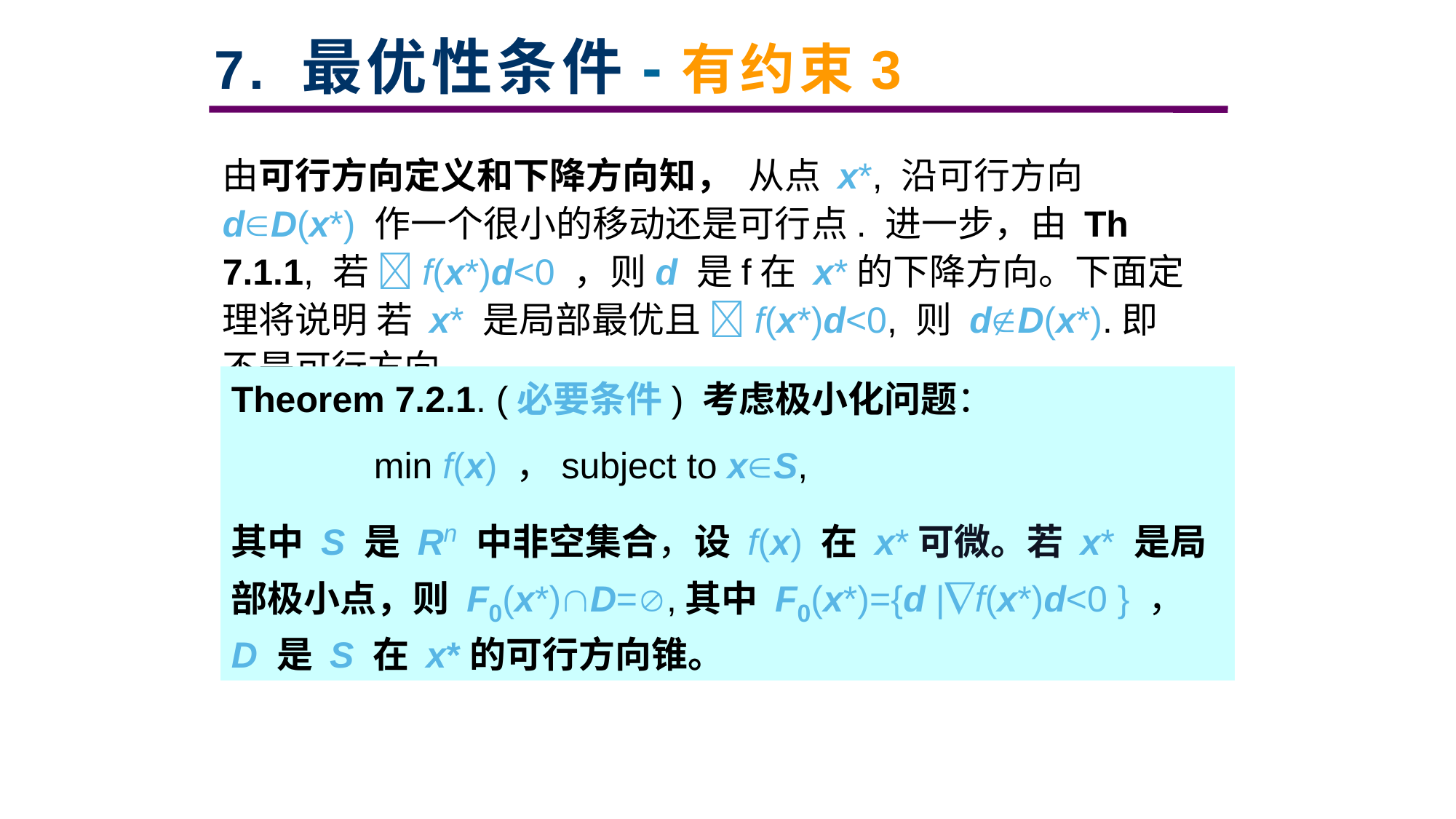

# 7. 最优性条件-有约束3

由可行方向定义和下降方向知，  从点 x*, 沿可行方向 d∈D(x*) 作一个很小的移动还是可行点. 进一步，由 Th 7.1.1, 若 ∇f(x*)d<0 ，则d 是f在 x*的下降方向。下面定理将说明 若 x* 是局部最优且 ∇f(x*)d<0, 则 d∉D(x*).即不是可行方向。
Theorem 7.2.1. (必要条件) 考虑极小化问题：
              min f(x) ，subject to x∈S,
其中 S 是 Rn 中非空集合，设 f(x) 在 x*可微。若 x* 是局部极小点，则 F0(x*)∩D=∅,其中 F0(x*)={d |∇f(x*)d<0 } ， D 是 S 在 x*的可行方向锥。